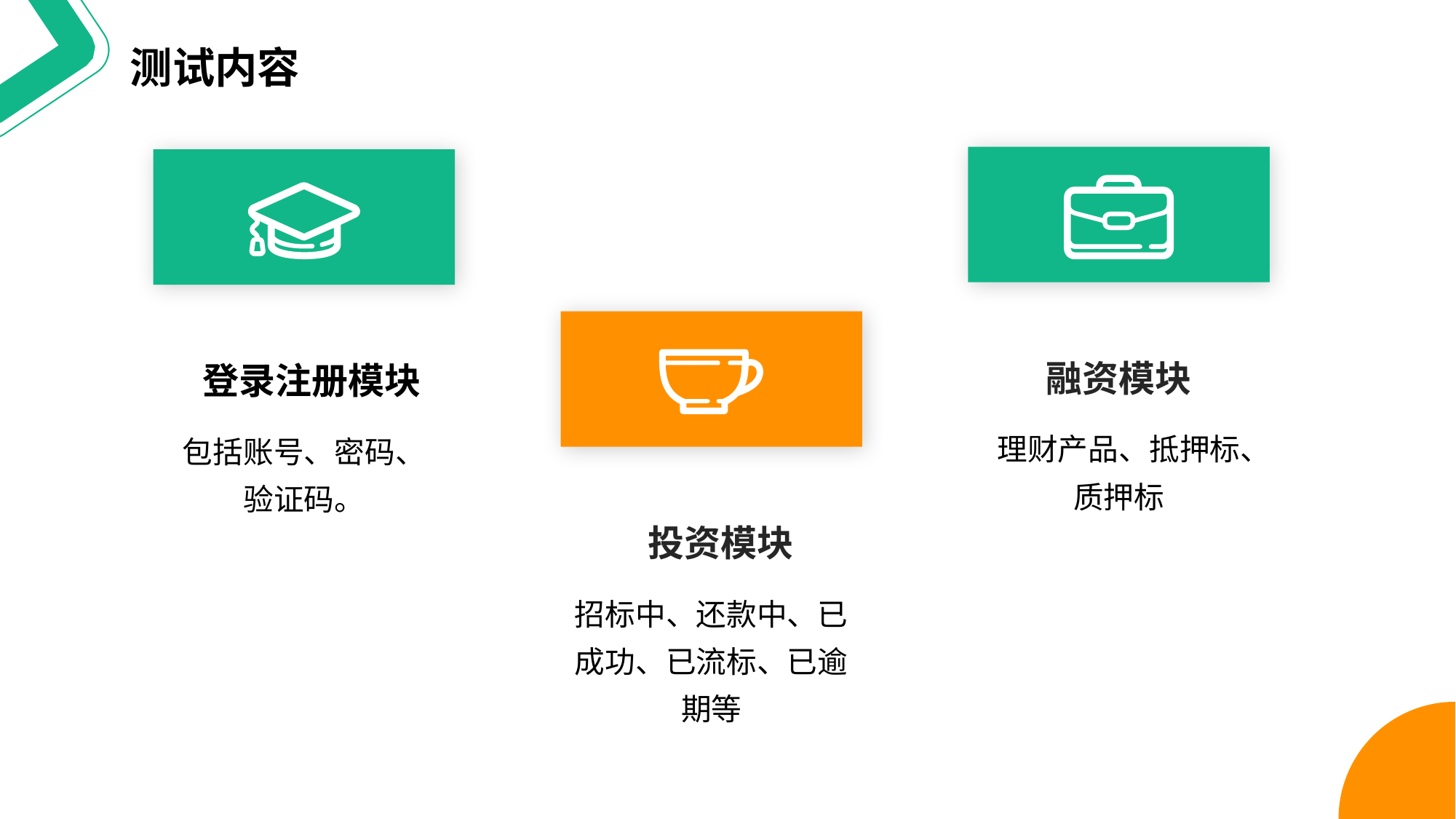

测试内容

融资模块
理财产品、抵押标、质押标

登录注册模块
包括账号、密码、验证码。

投资模块
招标中、还款中、已成功、已流标、已逾期等